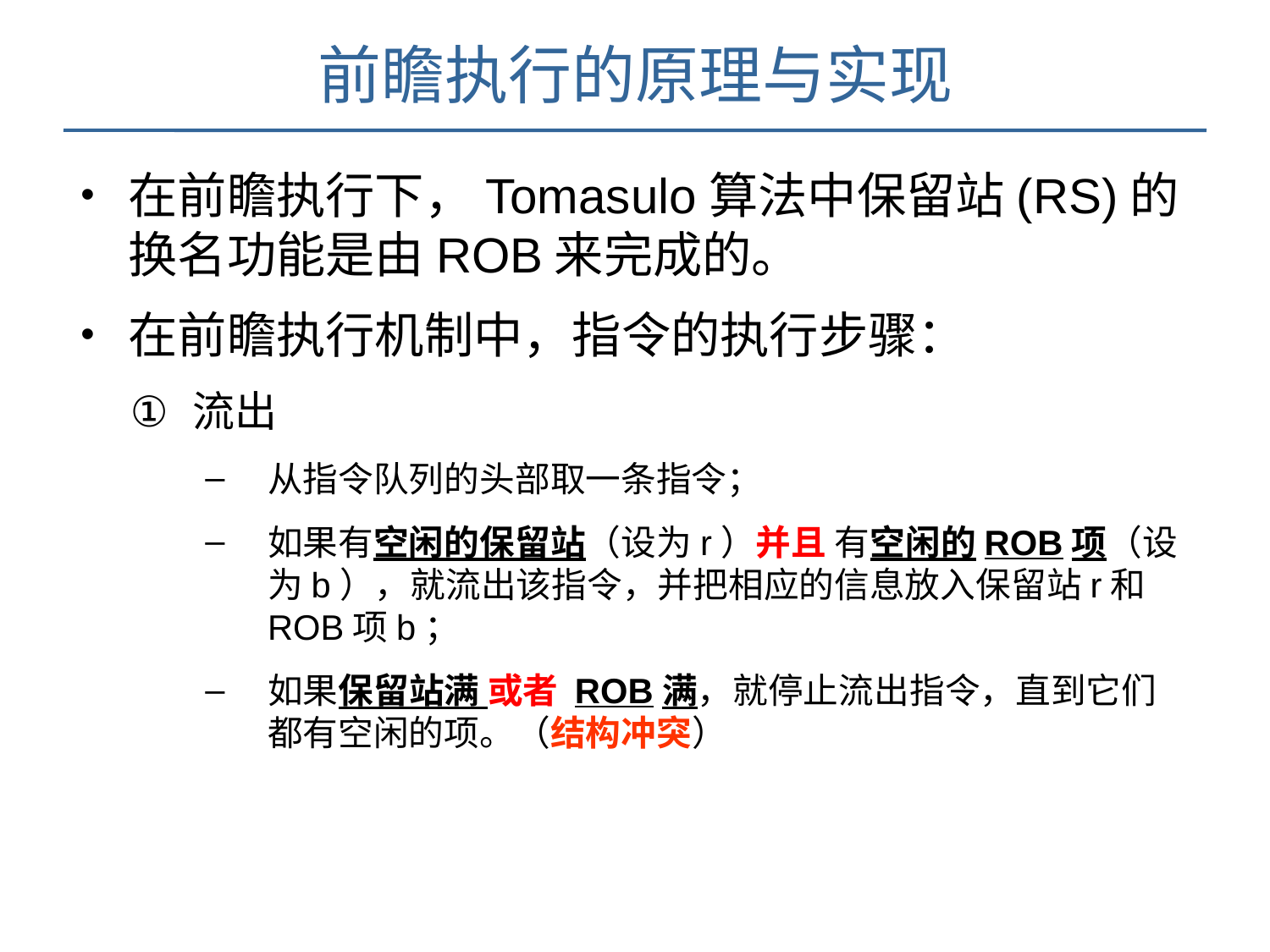

前瞻执行的原理与实现
在前瞻执行下，Tomasulo算法中保留站(RS)的换名功能是由ROB来完成的。
在前瞻执行机制中，指令的执行步骤：
流出
从指令队列的头部取一条指令；
如果有空闲的保留站（设为r）并且 有空闲的ROB项（设为b），就流出该指令，并把相应的信息放入保留站r和ROB项b；
如果保留站满 或者 ROB满，就停止流出指令，直到它们都有空闲的项。（结构冲突）